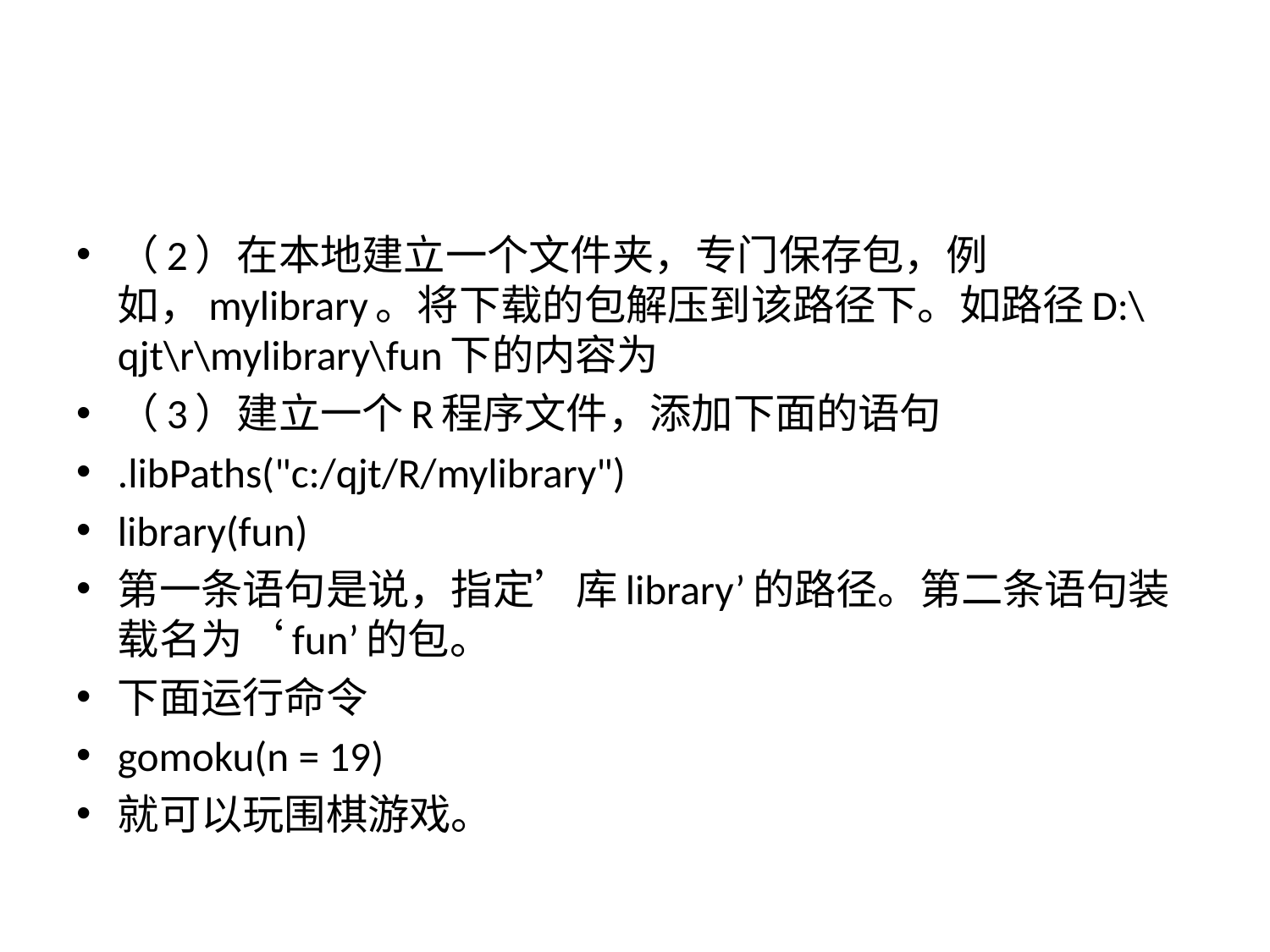

#
（2）在本地建立一个文件夹，专门保存包，例如，mylibrary。将下载的包解压到该路径下。如路径D:\qjt\r\mylibrary\fun下的内容为
（3）建立一个R程序文件，添加下面的语句
.libPaths("c:/qjt/R/mylibrary")
library(fun)
第一条语句是说，指定’库library’的路径。第二条语句装载名为‘fun’的包。
下面运行命令
gomoku(n = 19)
就可以玩围棋游戏。